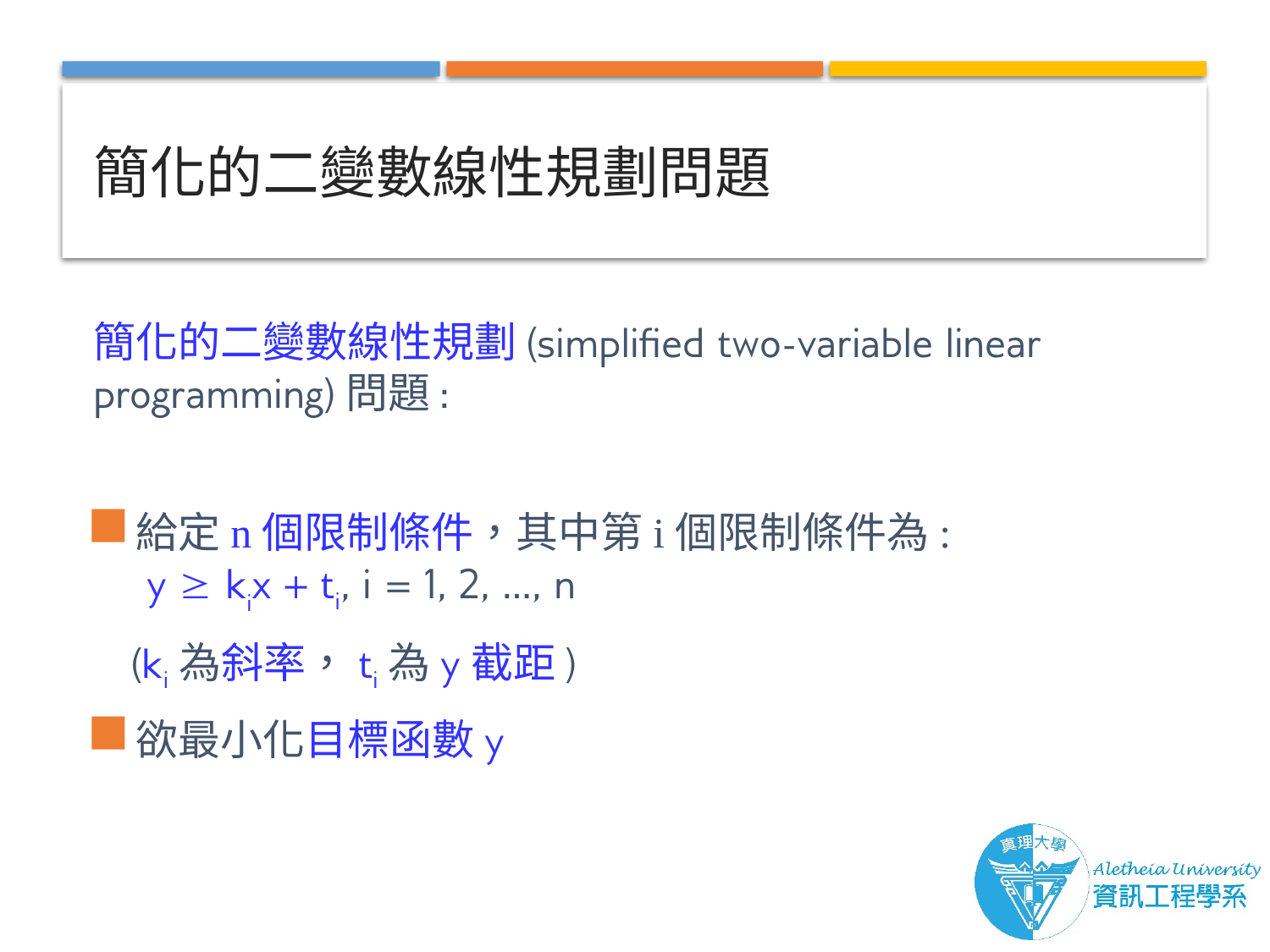

# 簡化的二變數線性規劃問題
簡化的二變數線性規劃(simplified two-variable linear programming)問題:

給定n個限制條件，其中第i個限制條件為:
 y ≥ kix + ti, i = 1, 2, …, n
   (ki為斜率，ti為y截距)
欲最小化目標函數y